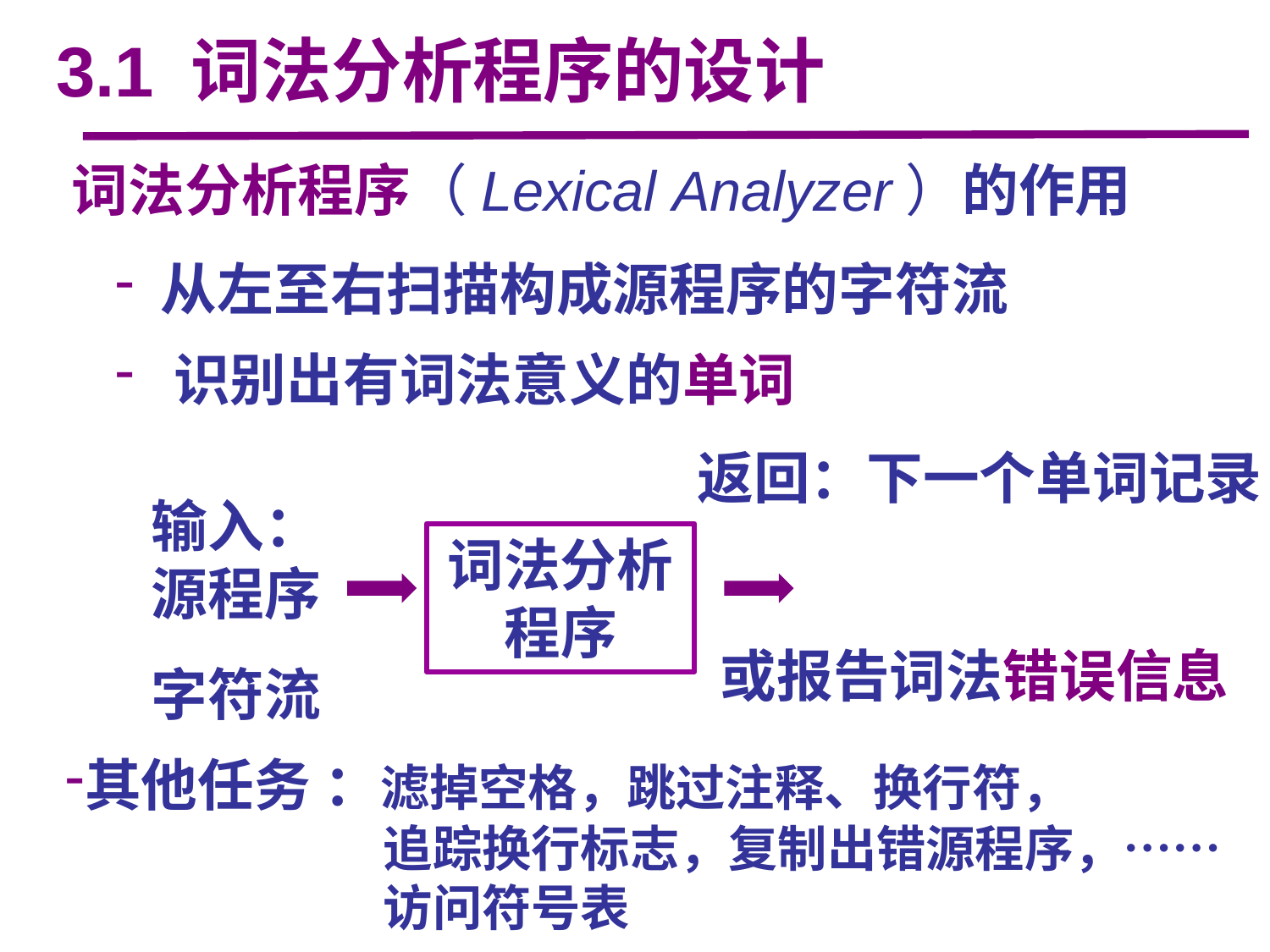

3.1 词法分析程序的设计
词法分析程序（Lexical Analyzer）的作用
 从左至右扫描构成源程序的字符流

  识别出有词法意义的单词
返回：下一个单词记录
输入：
源程序
词法分析程序

或报告词法错误信息
字符流
其他任务 ：滤掉空格，跳过注释、换行符，
追踪换行标志，复制出错源程序，……
访问符号表